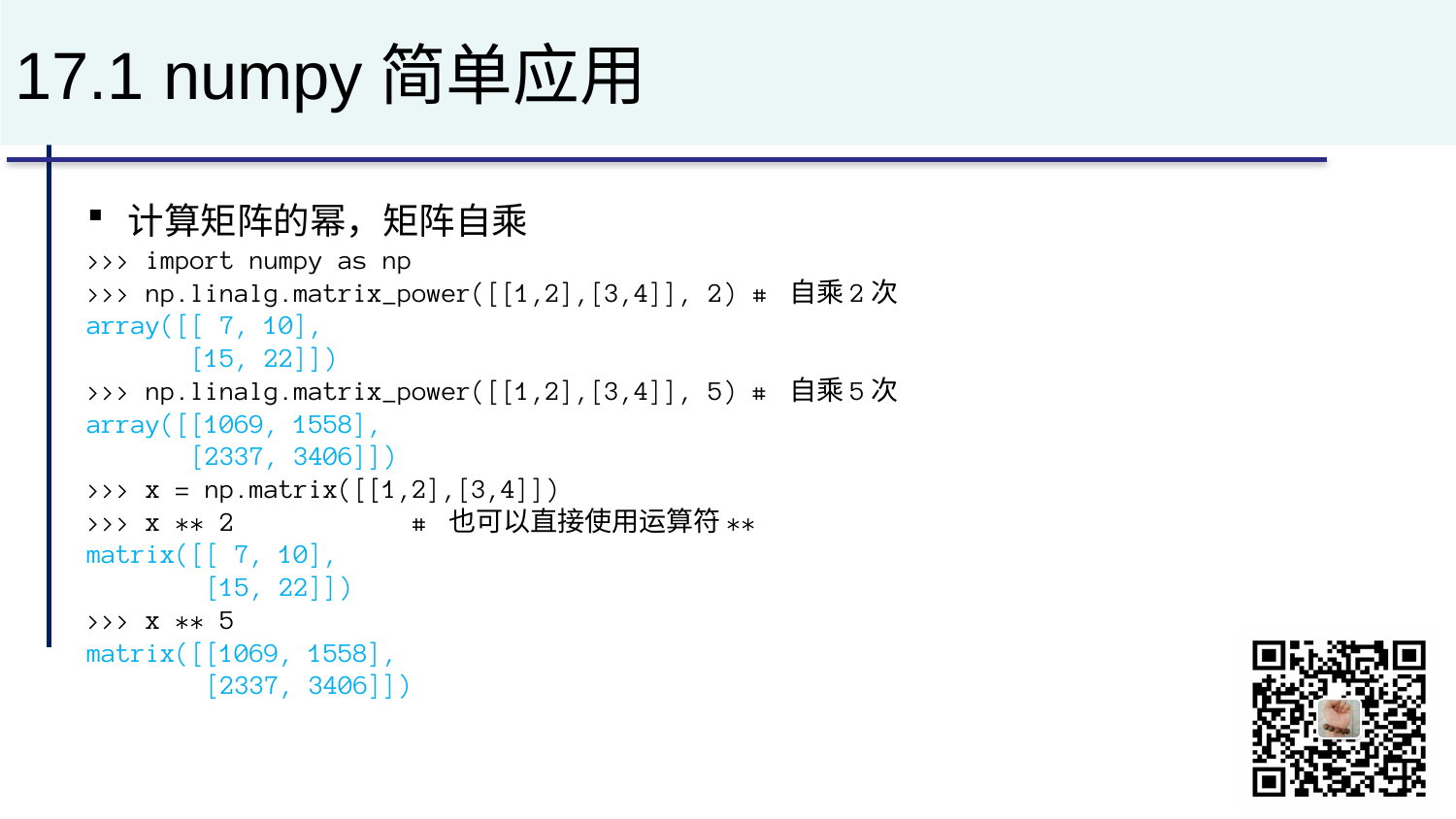

# 17.1 numpy简单应用
计算矩阵的幂，矩阵自乘
>>> import numpy as np
>>> np.linalg.matrix_power([[1,2],[3,4]], 2) # 自乘2次
array([[ 7, 10],
       [15, 22]])
>>> np.linalg.matrix_power([[1,2],[3,4]], 5) # 自乘5次
array([[1069, 1558],
       [2337, 3406]])
>>> x = np.matrix([[1,2],[3,4]])
>>> x ** 2            # 也可以直接使用运算符**
matrix([[ 7, 10],
        [15, 22]])
>>> x ** 5
matrix([[1069, 1558],
        [2337, 3406]])